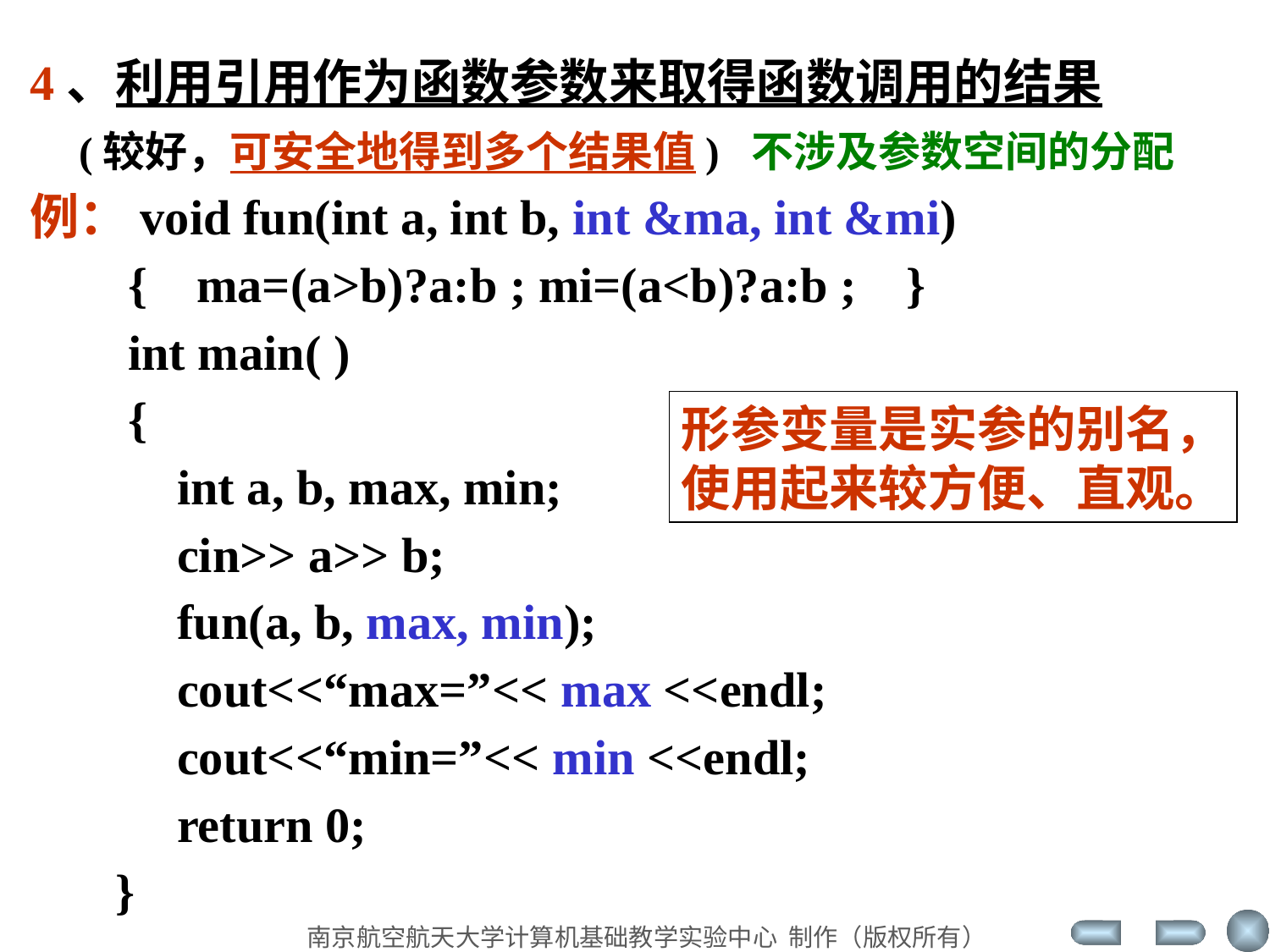

4、利用引用作为函数参数来取得函数调用的结果
    (较好，可安全地得到多个结果值)  不涉及参数空间的分配
例：void fun(int a, int b, int &ma, int &mi)
        {    ma=(a>b)?a:b ; mi=(a<b)?a:b ;    }
        int main( )
        {
            int a, b, max, min;
            cin>> a>> b;
            fun(a, b, max, min);
            cout<<“max=”<< max <<endl;
            cout<<“min=”<< min <<endl;
            return 0;
       }
形参变量是实参的别名，
使用起来较方便、直观。